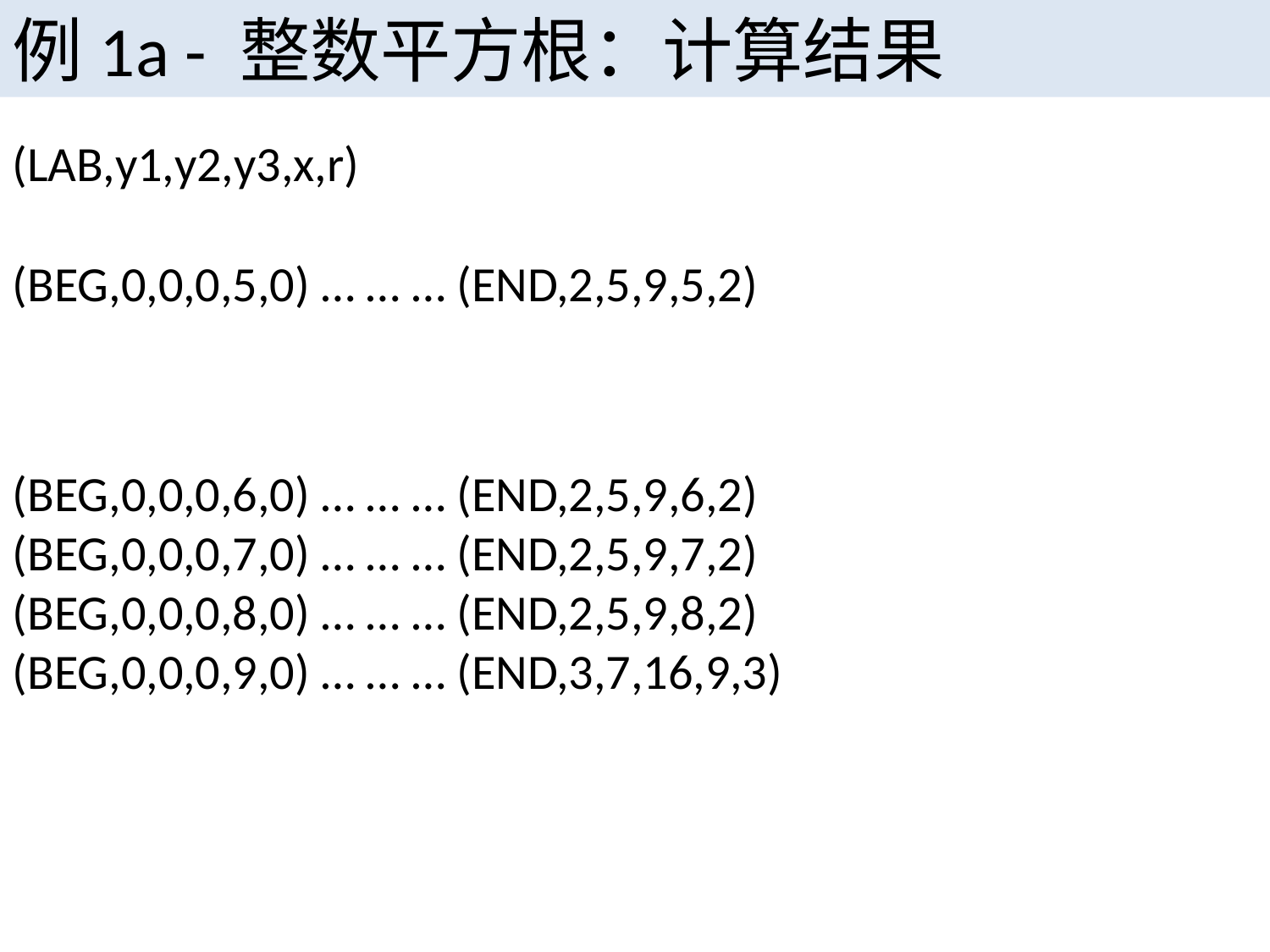

例1a - 整数平方根：计算结果
(LAB,y1,y2,y3,x,r)
(BEG,0,0,0,5,0) … … … (END,2,5,9,5,2)
(BEG,0,0,0,6,0) … … … (END,2,5,9,6,2)
(BEG,0,0,0,7,0) … … … (END,2,5,9,7,2)
(BEG,0,0,0,8,0) … … … (END,2,5,9,8,2)
(BEG,0,0,0,9,0) … … … (END,3,7,16,9,3)